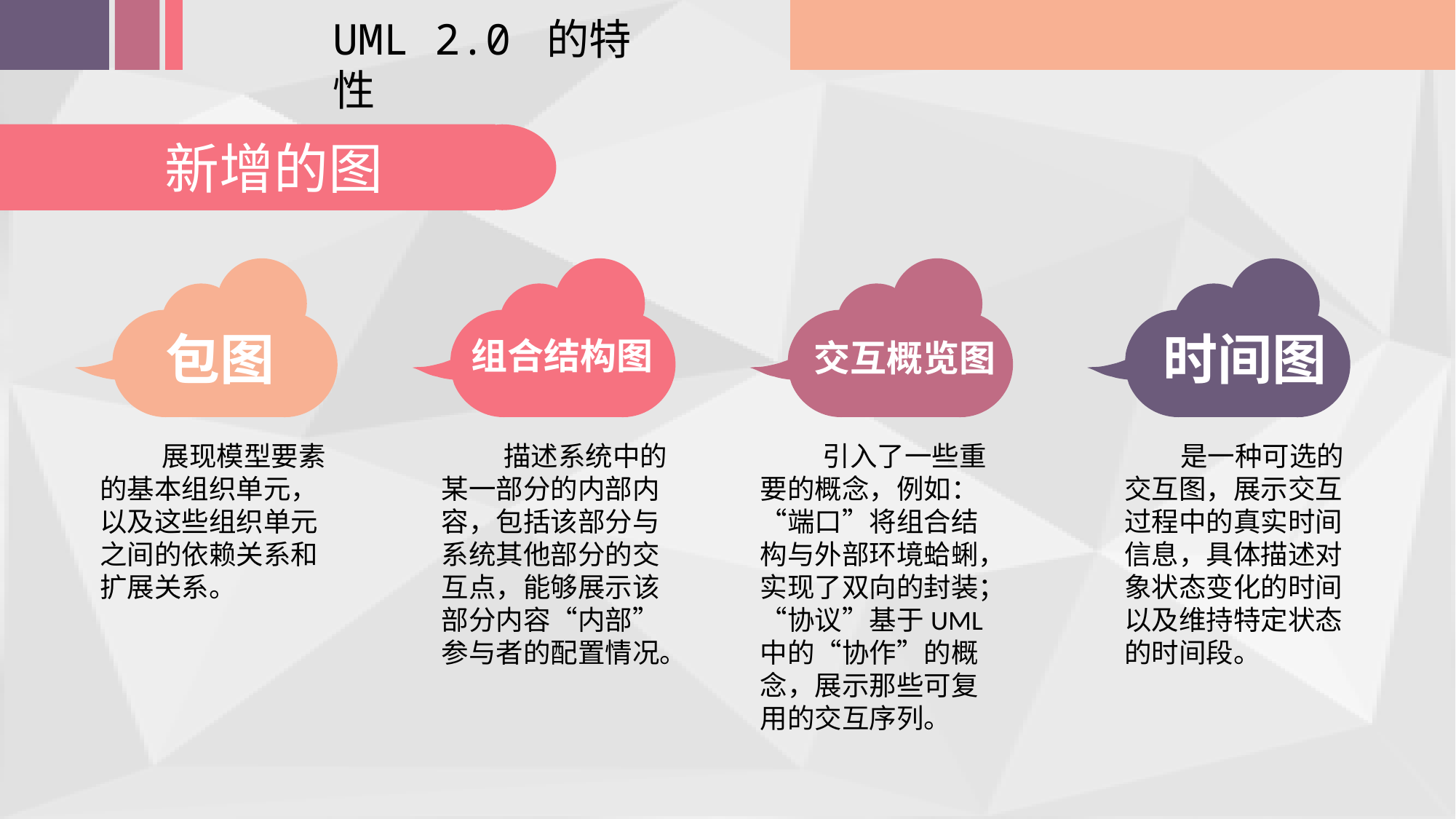

UML 2.0 的特性

新增的图

包图
时间图
组合结构图
交互概览图
         展现模型要素的基本组织单元，以及这些组织单元之间的依赖关系和扩展关系。
         描述系统中的某一部分的内部内容，包括该部分与系统其他部分的交互点，能够展示该部分内容“内部”参与者的配置情况。
         引入了一些重要的概念，例如：“端口”将组合结构与外部环境蛤蜊，实现了双向的封装；“协议”基于UML中的“协作”的概念，展示那些可复用的交互序列。
        是一种可选的交互图，展示交互过程中的真实时间信息，具体描述对象状态变化的时间以及维持特定状态的时间段。